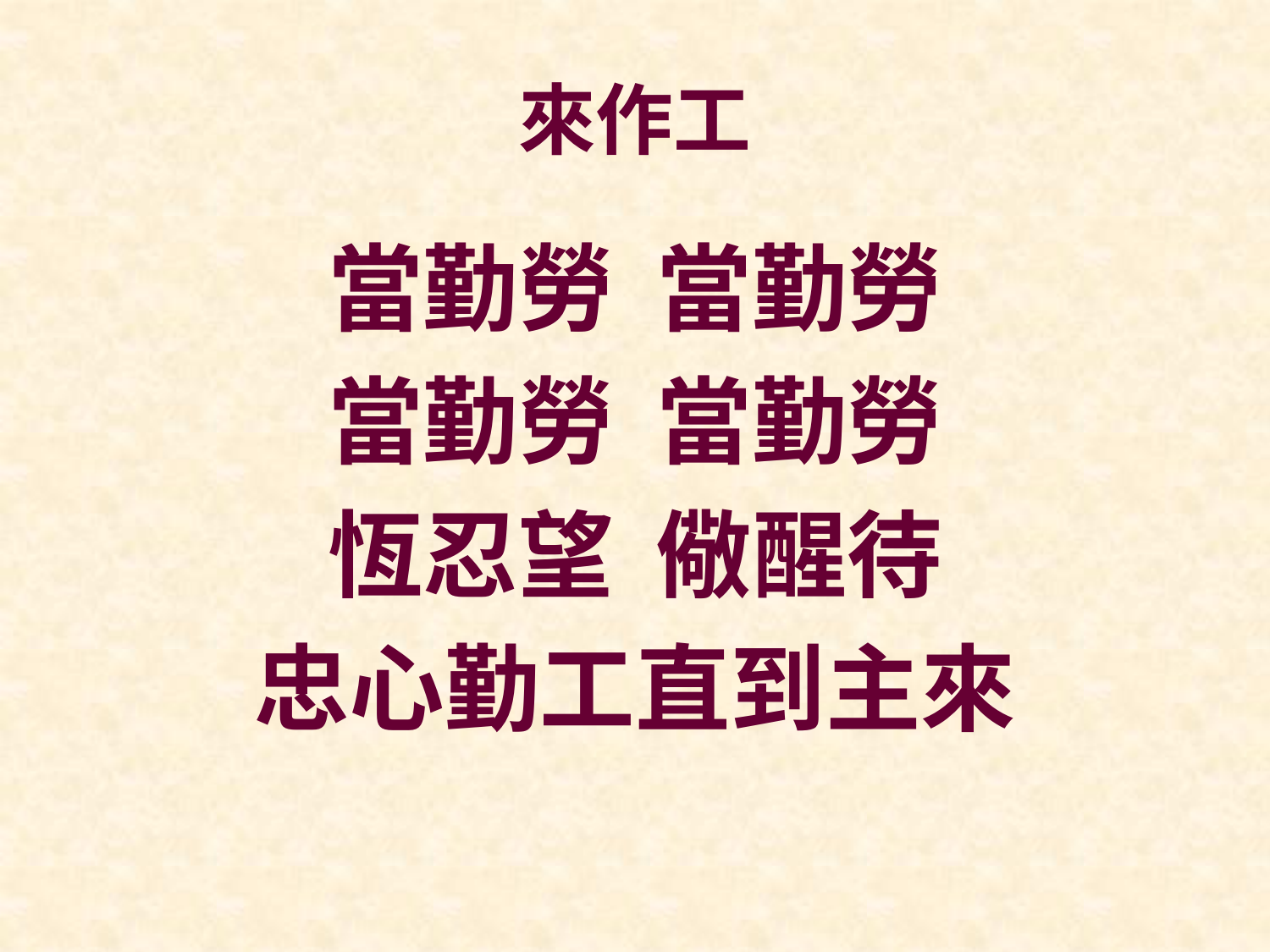

# 來作工
當勤勞  當勤勞
當勤勞  當勤勞
恆忍望  儆醒待
忠心勤工直到主來